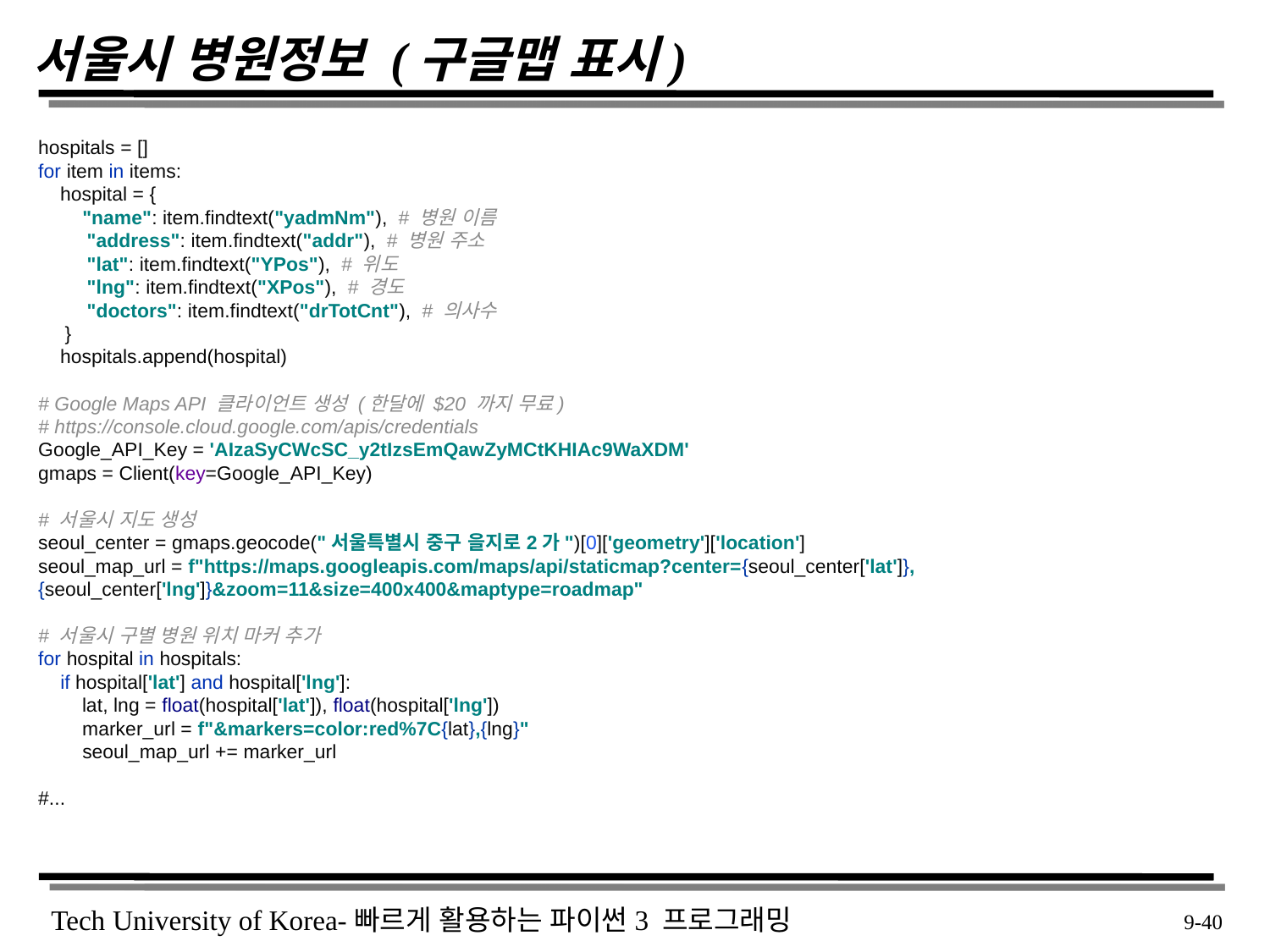

# 서울시 병원정보 (구글맵 표시)

hospitals = []
for item in items:
    hospital = {
        "name": item.findtext("yadmNm"),  # 병원 이름
        "address": item.findtext("addr"),  # 병원 주소
        "lat": item.findtext("YPos"),  # 위도
        "lng": item.findtext("XPos"),  # 경도
        "doctors": item.findtext("drTotCnt"),  # 의사수
    }
    hospitals.append(hospital)
# Google Maps API 클라이언트 생성 (한달에 $20 까지 무료)
# https://console.cloud.google.com/apis/credentials
Google_API_Key = 'AIzaSyCWcSC_y2tIzsEmQawZyMCtKHIAc9WaXDM'
gmaps = Client(key=Google_API_Key)
# 서울시 지도 생성
seoul_center = gmaps.geocode("서울특별시 중구 을지로2가")[0]['geometry']['location']
seoul_map_url = f"https://maps.googleapis.com/maps/api/staticmap?center={seoul_center['lat']},{seoul_center['lng']}&zoom=11&size=400x400&maptype=roadmap"
# 서울시 구별 병원 위치 마커 추가
for hospital in hospitals:
    if hospital['lat'] and hospital['lng']:
        lat, lng = float(hospital['lat']), float(hospital['lng'])
        marker_url = f"&markers=color:red%7C{lat},{lng}"
        seoul_map_url += marker_url

#...

 9-40